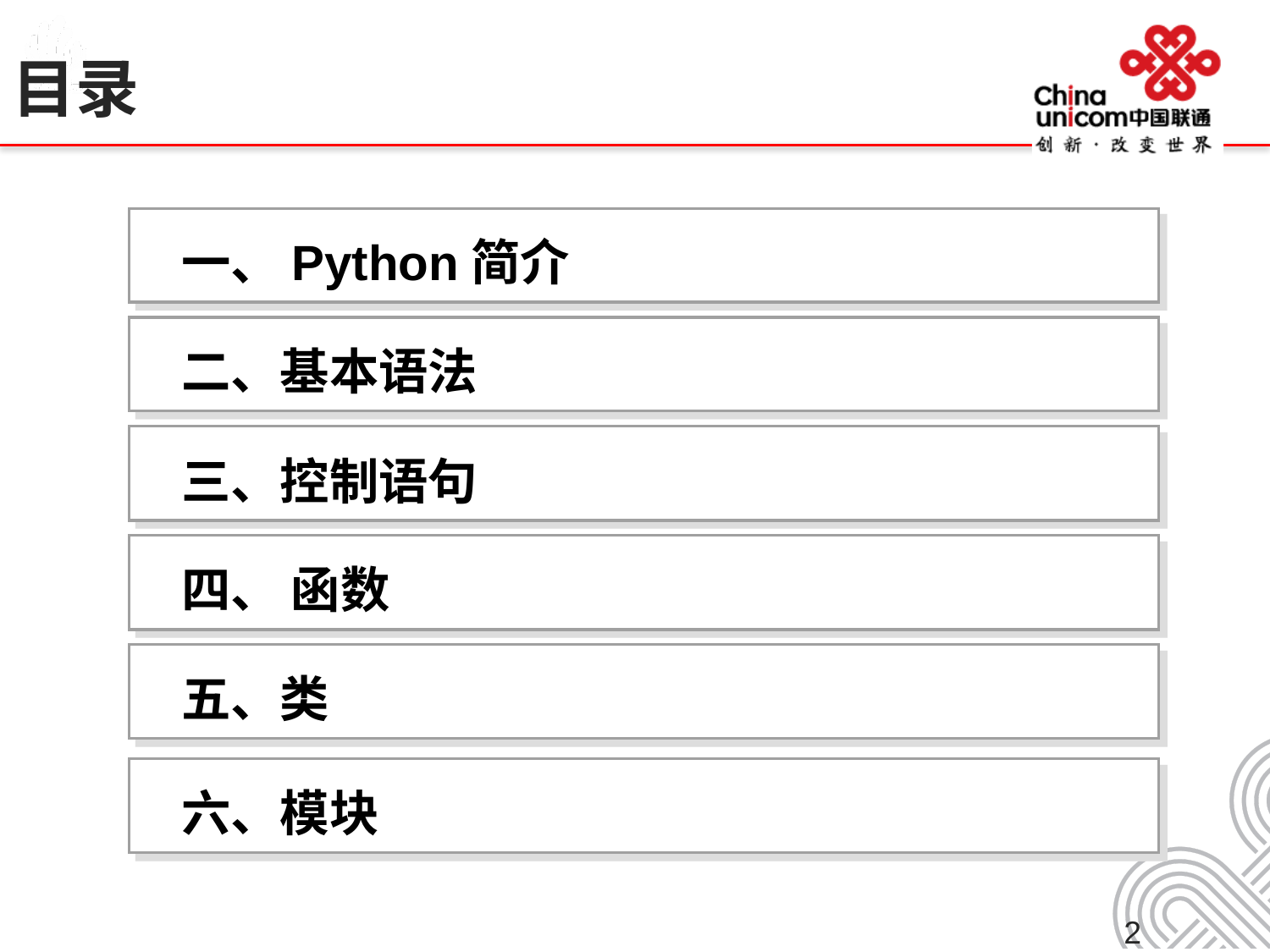

目录
一、Python简介
二、基本语法
三、控制语句
四、 函数
五、类
六、模块